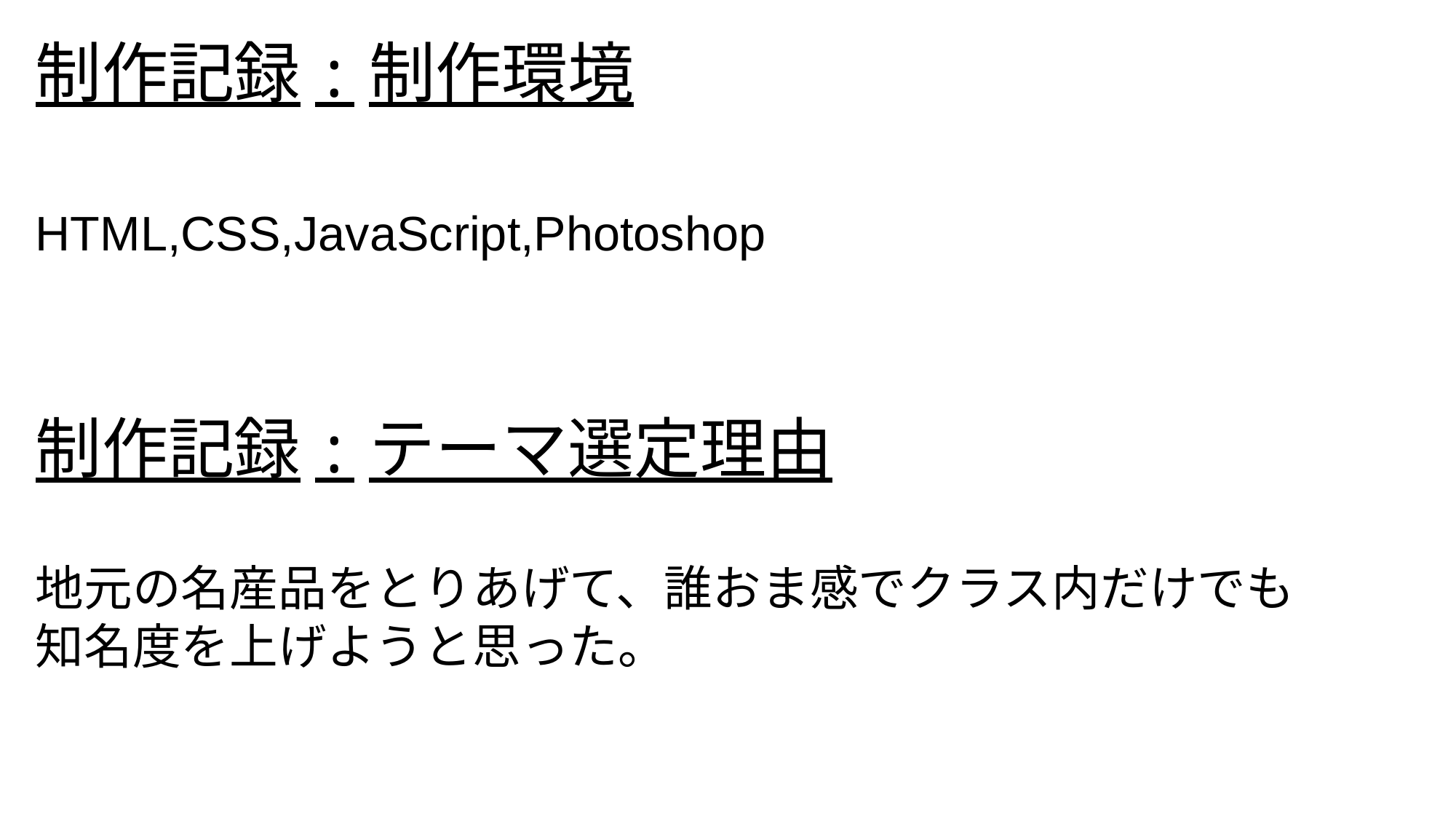

# 制作記録:制作環境
HTML,CSS,JavaScript,Photoshop
制作記録:テーマ選定理由
地元の名産品をとりあげて、誰おま感でクラス内だけでも知名度を上げようと思った。